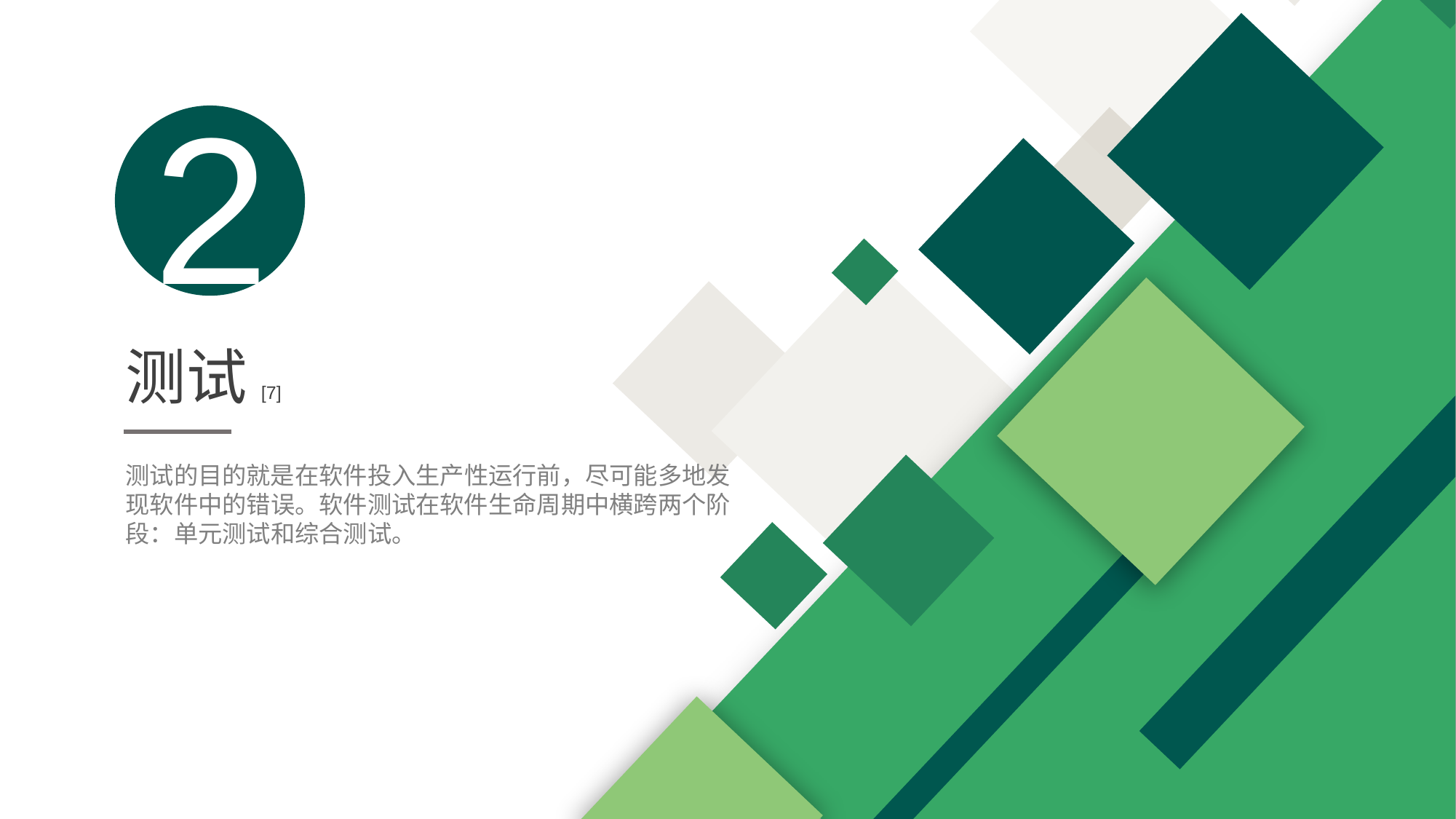

2
测试[7]
测试的目的就是在软件投入生产性运行前，尽可能多地发现软件中的错误。软件测试在软件生命周期中横跨两个阶段：单元测试和综合测试。